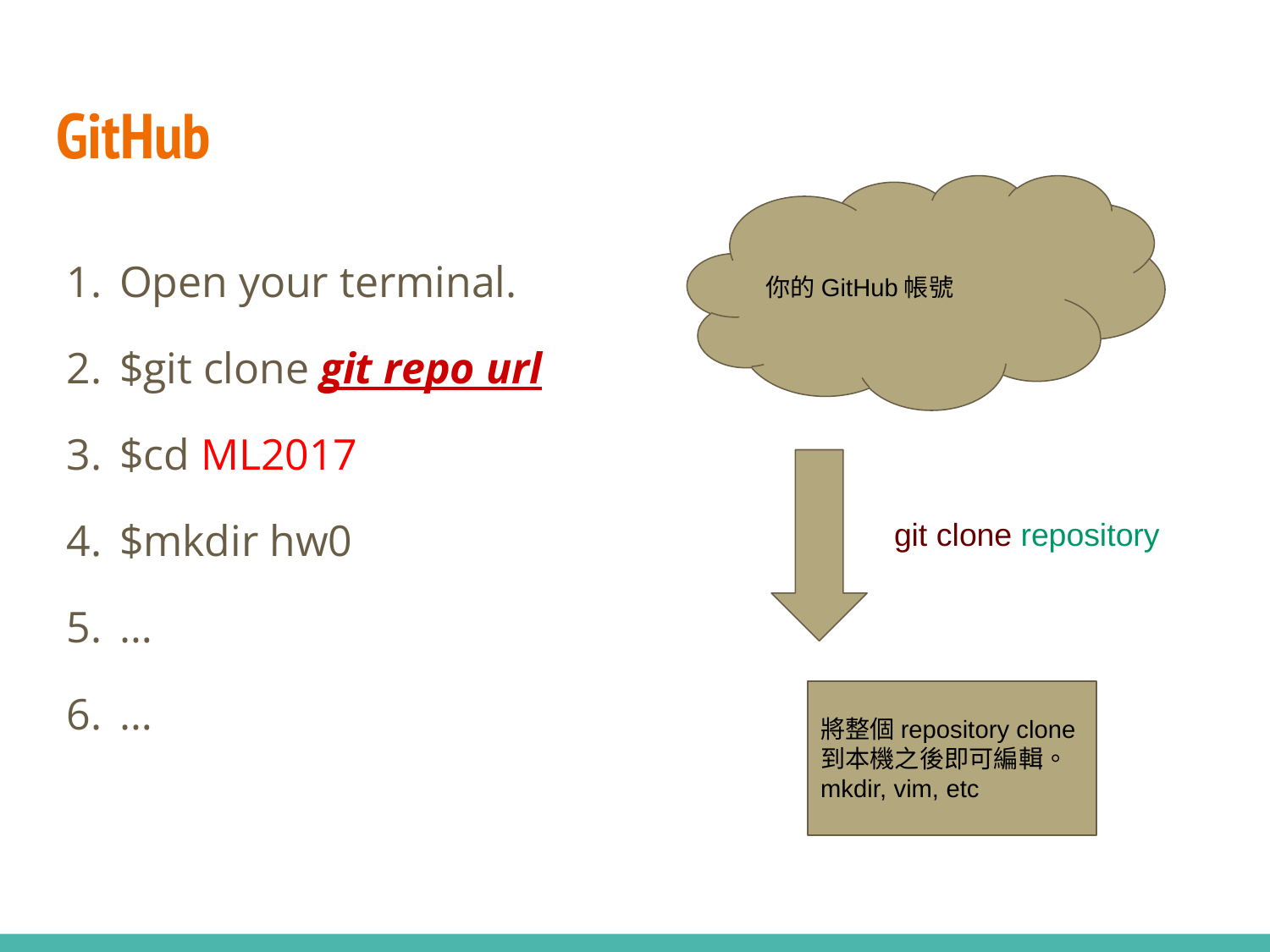

# GitHub
你的GitHub帳號

將整個repository clone到本機之後即可編輯。
mkdir, vim, etc
Open your terminal.
$git clone git repo url
$cd ML2017
$mkdir hw0
…
…

git clone repository